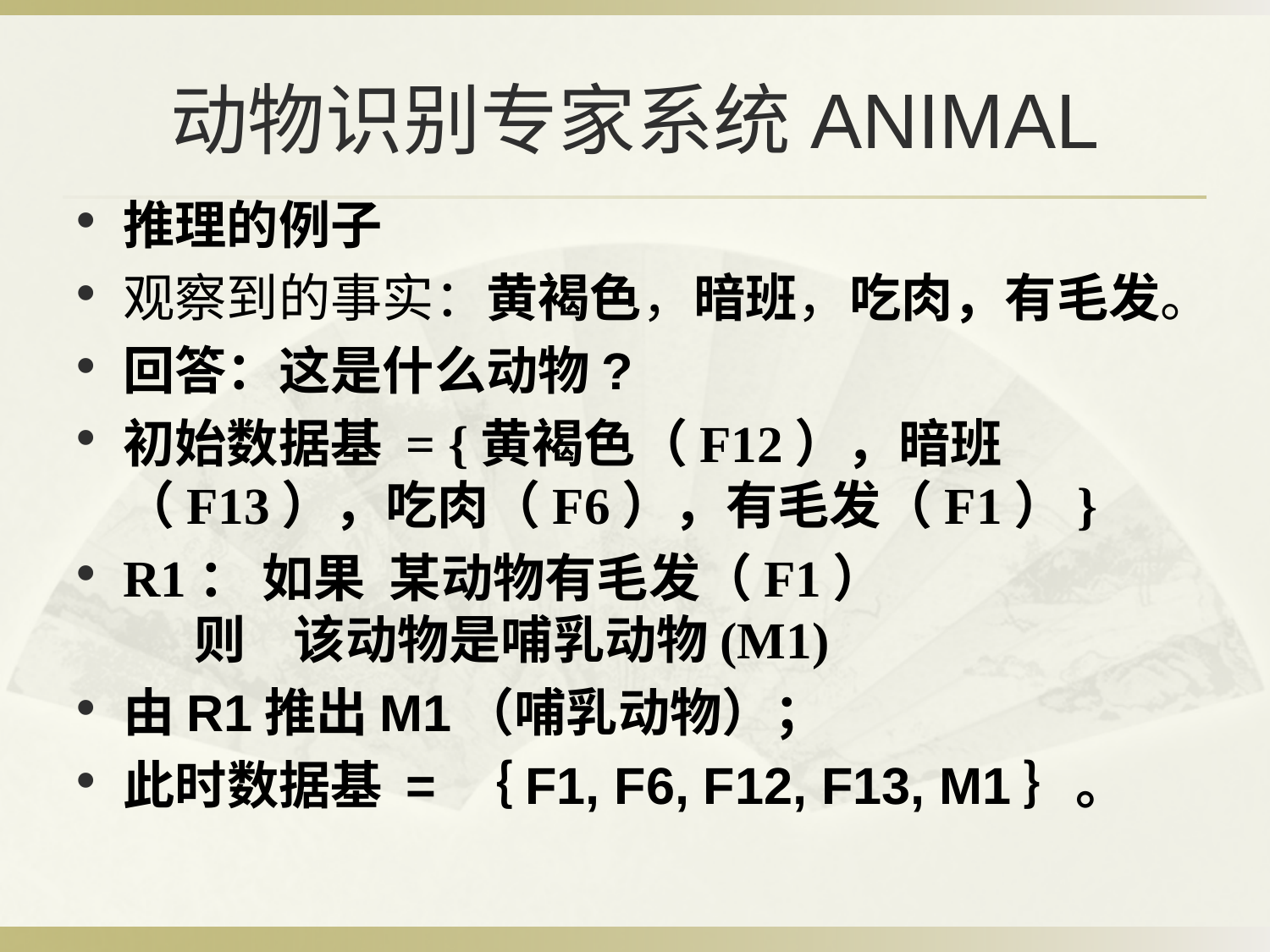

# 动物识别专家系统ANIMAL
推理的例子
观察到的事实：黄褐色，暗班，吃肉，有毛发。
回答：这是什么动物?
初始数据基 = {黄褐色（F12），暗班（F13），吃肉（F6），有毛发（F1）}
R1： 如果  某动物有毛发（F1）
      则    该动物是哺乳动物(M1)
由R1推出M1（哺乳动物）；
此时数据基 = ｛F1, F6, F12, F13, M1｝。

23